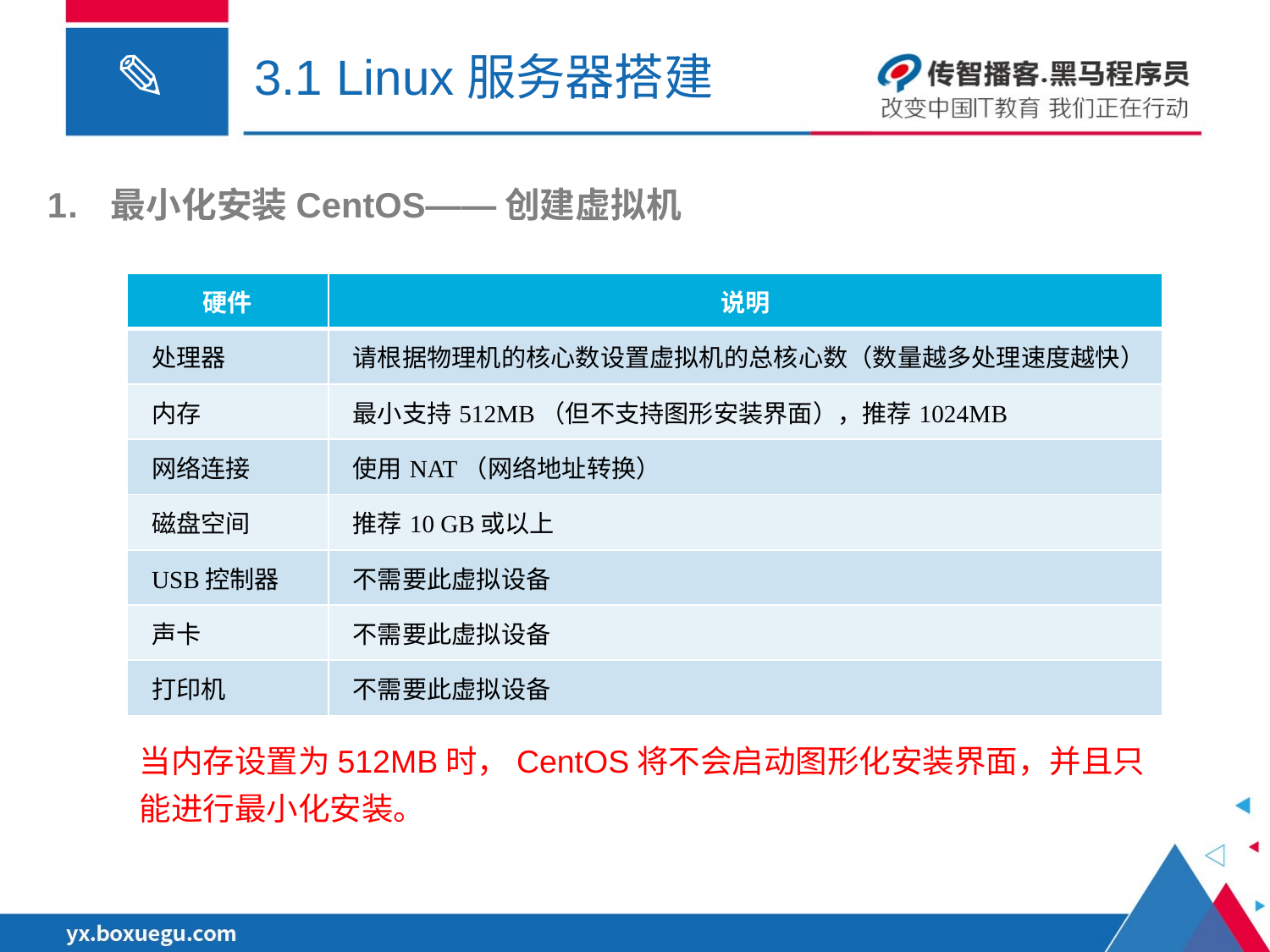

# 3.1 Linux服务器搭建
最小化安装CentOS——创建虚拟机
| 硬件 | 说明 |
| --- | --- |
| 处理器 | 请根据物理机的核心数设置虚拟机的总核心数（数量越多处理速度越快） |
| 内存 | 最小支持512MB（但不支持图形安装界面），推荐1024MB |
| 网络连接 | 使用NAT（网络地址转换） |
| 磁盘空间 | 推荐10 GB或以上 |
| USB控制器 | 不需要此虚拟设备 |
| 声卡 | 不需要此虚拟设备 |
| 打印机 | 不需要此虚拟设备 |
当内存设置为512MB时，CentOS将不会启动图形化安装界面，并且只能进行最小化安装。